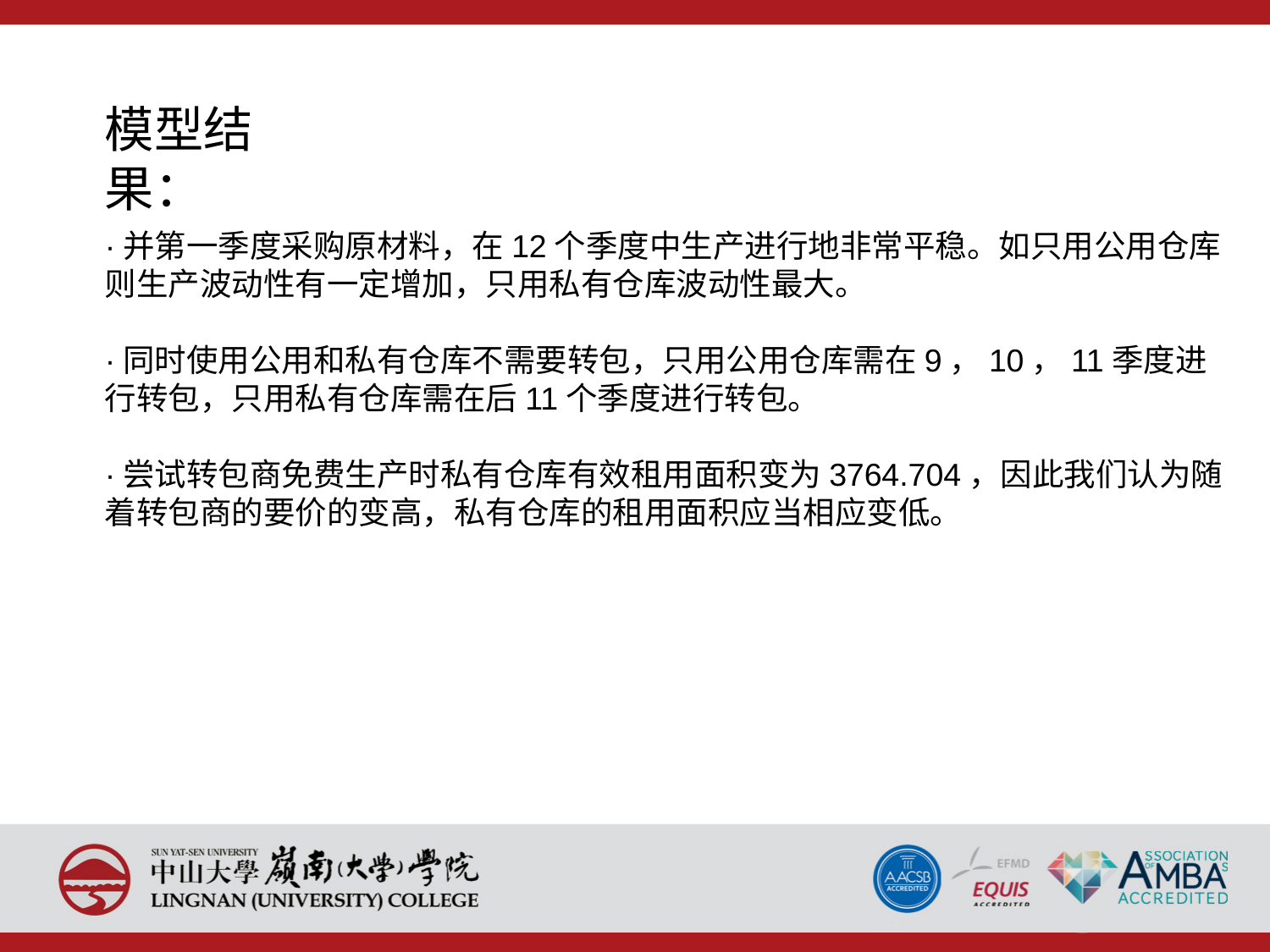

模型结果：
·并第一季度采购原材料，在12个季度中生产进行地非常平稳。如只用公用仓库则生产波动性有一定增加，只用私有仓库波动性最大。

·同时使用公用和私有仓库不需要转包，只用公用仓库需在9，10，11季度进行转包，只用私有仓库需在后11个季度进行转包。

·尝试转包商免费生产时私有仓库有效租用面积变为3764.704，因此我们认为随着转包商的要价的变高，私有仓库的租用面积应当相应变低。